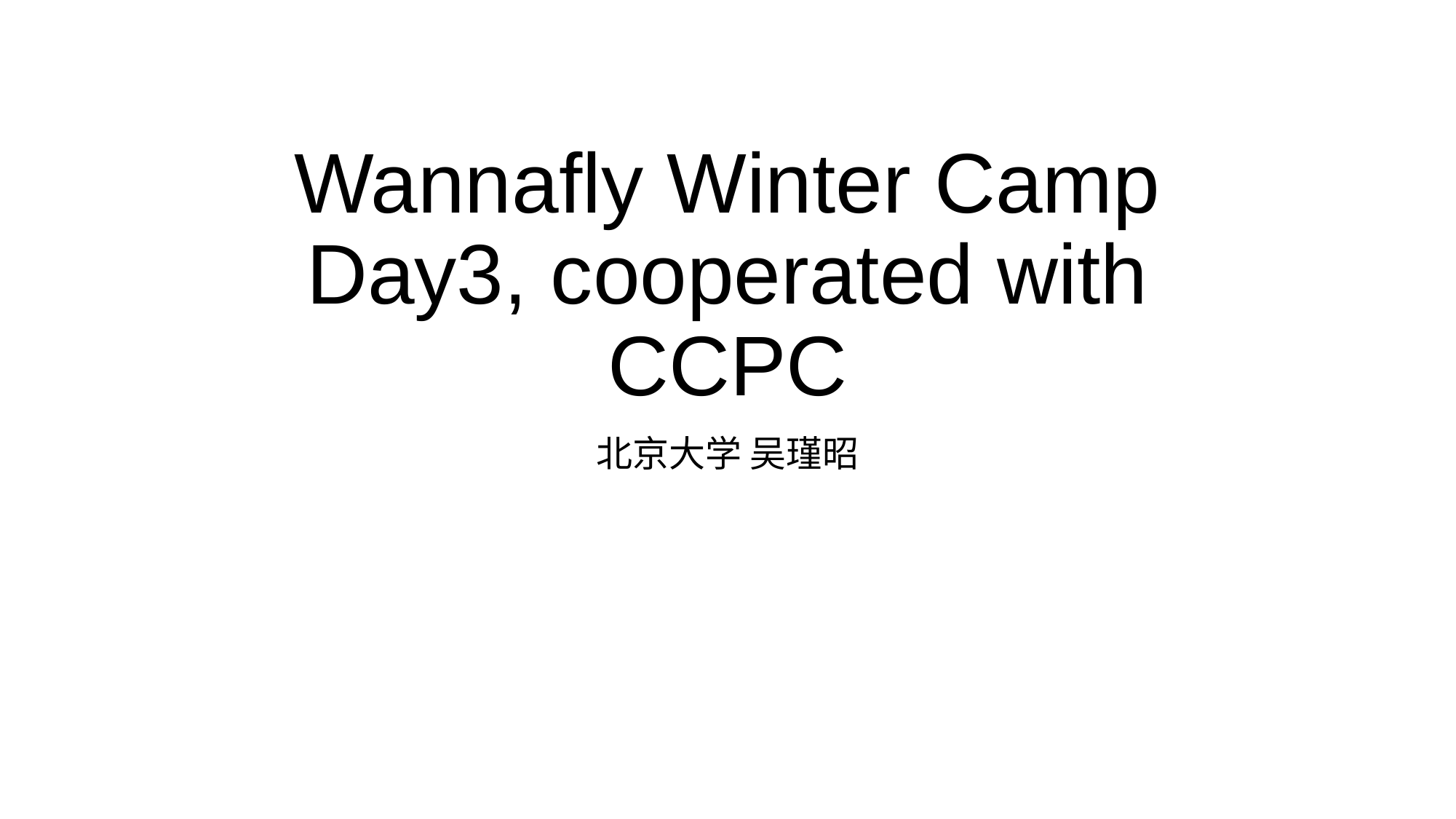

# Wannafly Winter Camp Day3, cooperated with CCPC
北京大学 吴瑾昭